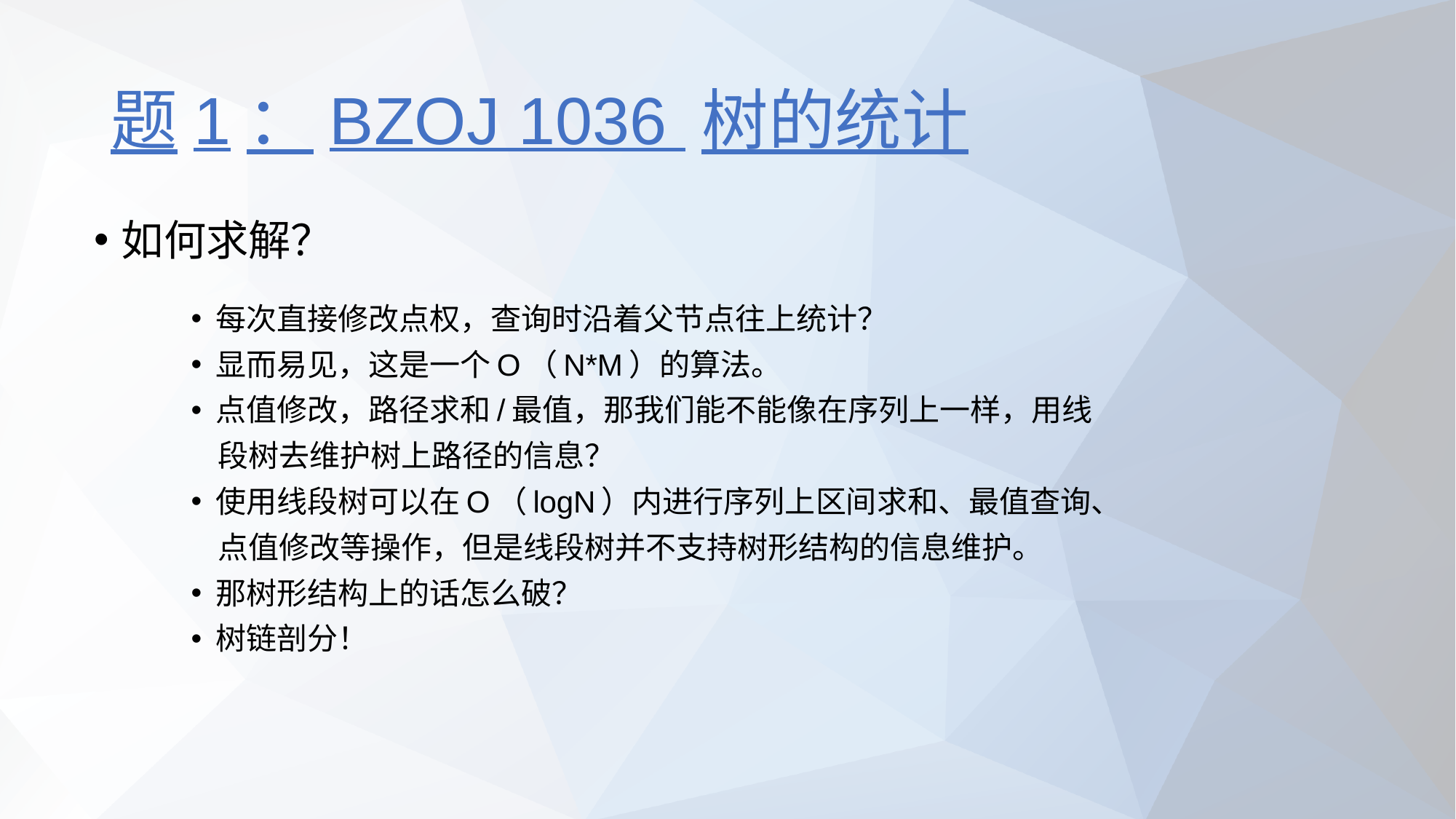

# 题1：BZOJ 1036 树的统计
如何求解？
每次直接修改点权，查询时沿着父节点往上统计？
显而易见，这是一个O（N*M）的算法。
点值修改，路径求和/最值，那我们能不能像在序列上一样，用线
   段树去维护树上路径的信息？
使用线段树可以在O（logN）内进行序列上区间求和、最值查询、
   点值修改等操作，但是线段树并不支持树形结构的信息维护。
那树形结构上的话怎么破？
树链剖分！